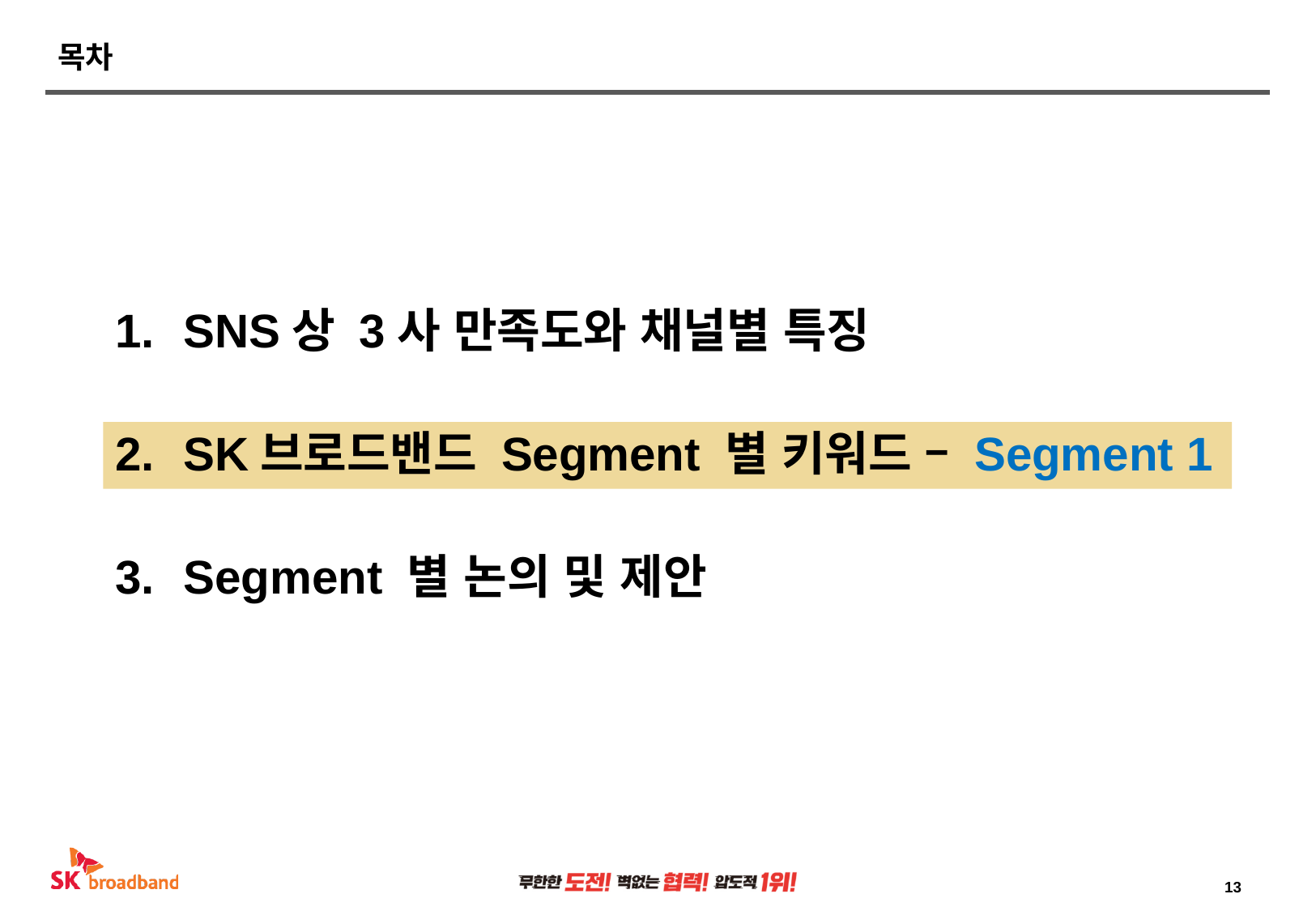

# 목차
SNS상 3사 만족도와 채널별 특징
SK브로드밴드 Segment 별 키워드 – Segment 1
Segment 별 논의 및 제안